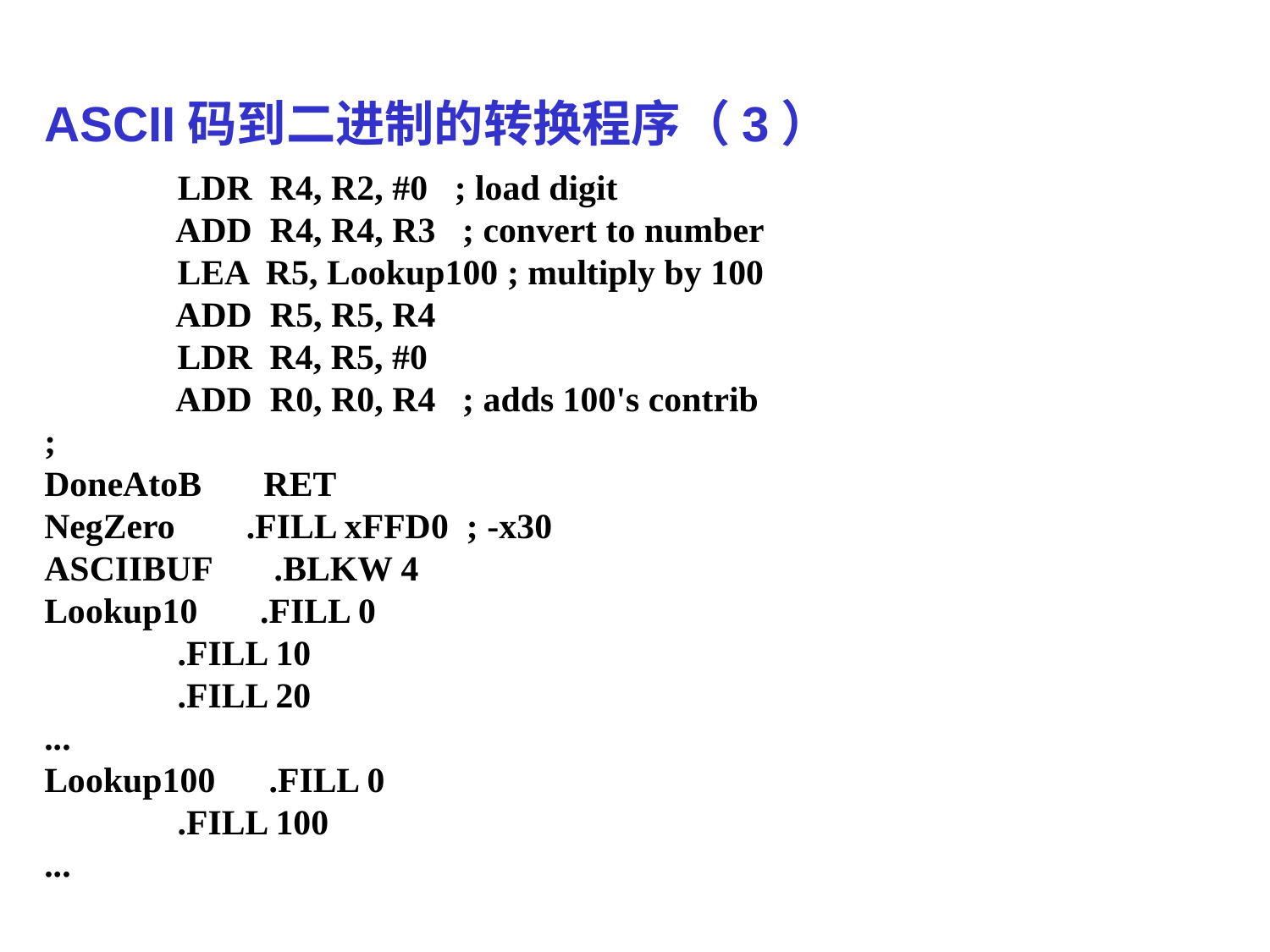

# ASCII码到二进制的转换程序（3）
               LDR  R4, R2, #0   ; load digit
               ADD  R4, R4, R3   ; convert to number
               LEA  R5, Lookup100 ; multiply by 100
               ADD  R5, R5, R4
               LDR  R4, R5, #0
               ADD  R0, R0, R4   ; adds 100's contrib
;
DoneAtoB       RET
NegZero        .FILL xFFD0  ; -x30
ASCIIBUF       .BLKW 4
Lookup10       .FILL 0
               .FILL 10
               .FILL 20
...
Lookup100      .FILL 0
               .FILL 100
...